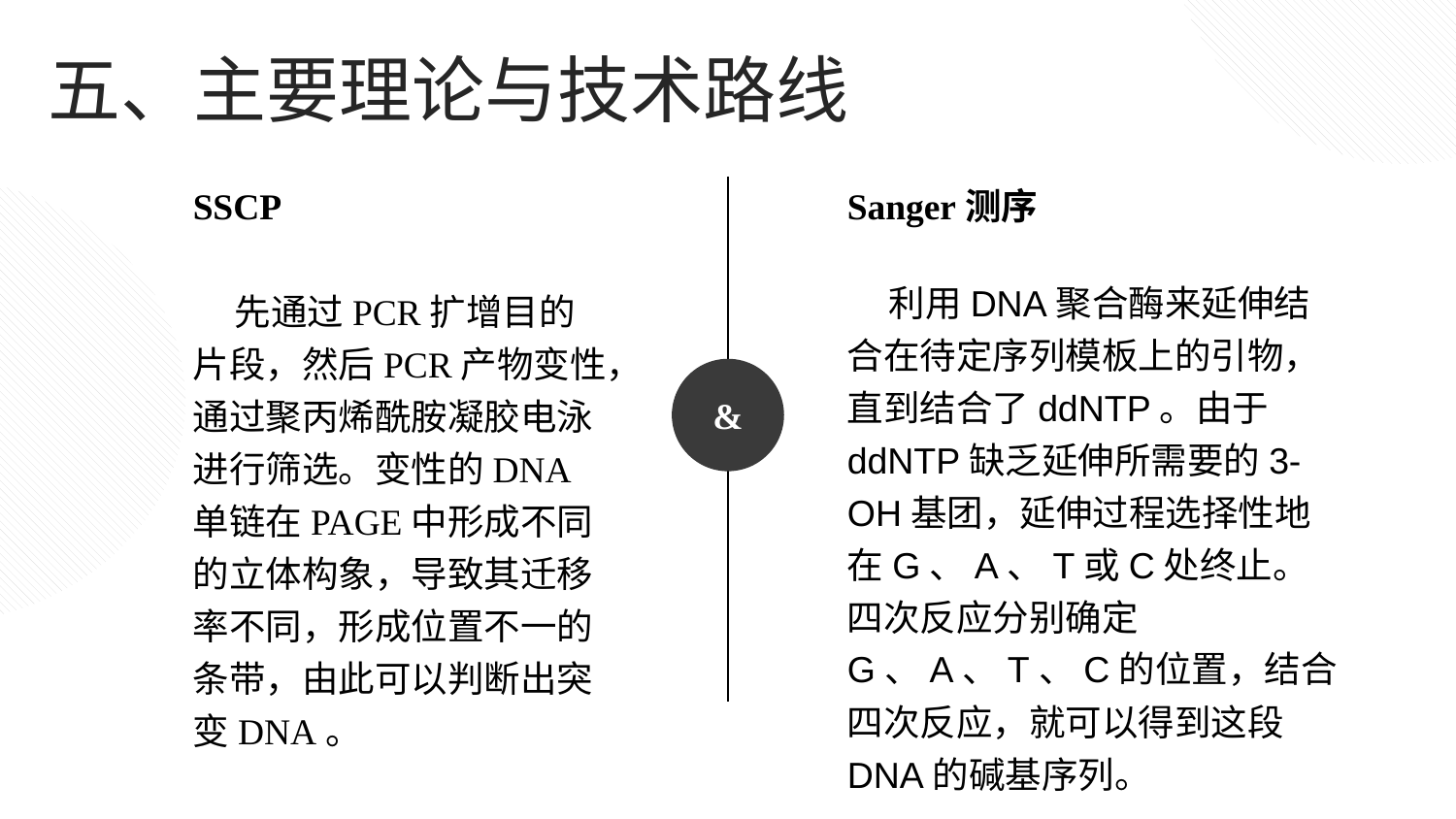

五、主要理论与技术路线

Sanger测序
    利用DNA聚合酶来延伸结合在待定序列模板上的引物，直到结合了ddNTP。由于ddNTP缺乏延伸所需要的3-OH基团，延伸过程选择性地在G、A、T或C处终止。四次反应分别确定G、A、T、C的位置，结合四次反应，就可以得到这段DNA的碱基序列。
SSCP
    先通过PCR扩增目的片段，然后PCR产物变性，通过聚丙烯酰胺凝胶电泳进行筛选。变性的DNA单链在PAGE中形成不同的立体构象，导致其迁移率不同，形成位置不一的条带，由此可以判断出突变DNA。
&